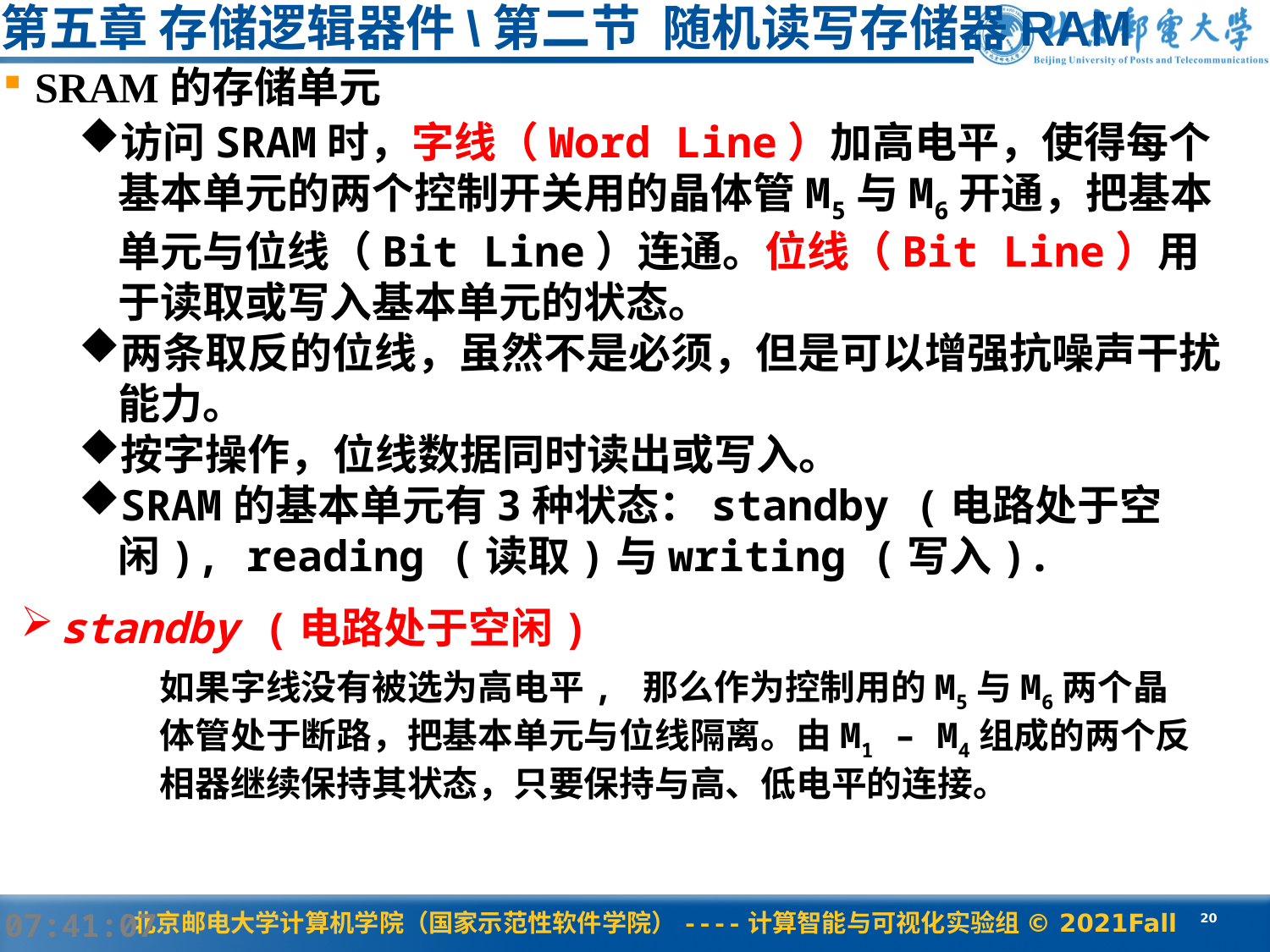

# 第五章 存储逻辑器件\第二节  随机读写存储器RAM
SRAM的存储单元

访问SRAM时，字线（Word Line）加高电平，使得每个基本单元的两个控制开关用的晶体管M5与M6开通，把基本单元与位线（Bit Line）连通。位线（Bit Line）用于读取或写入基本单元的状态。
两条取反的位线，虽然不是必须，但是可以增强抗噪声干扰能力。
按字操作，位线数据同时读出或写入。
SRAM的基本单元有3种状态：standby (电路处于空闲), reading (读取)与writing (写入).
standby (电路处于空闲)
如果字线没有被选为高电平, 那么作为控制用的M5与M6两个晶体管处于断路，把基本单元与位线隔离。由M1 – M4组成的两个反相器继续保持其状态，只要保持与高、低电平的连接。